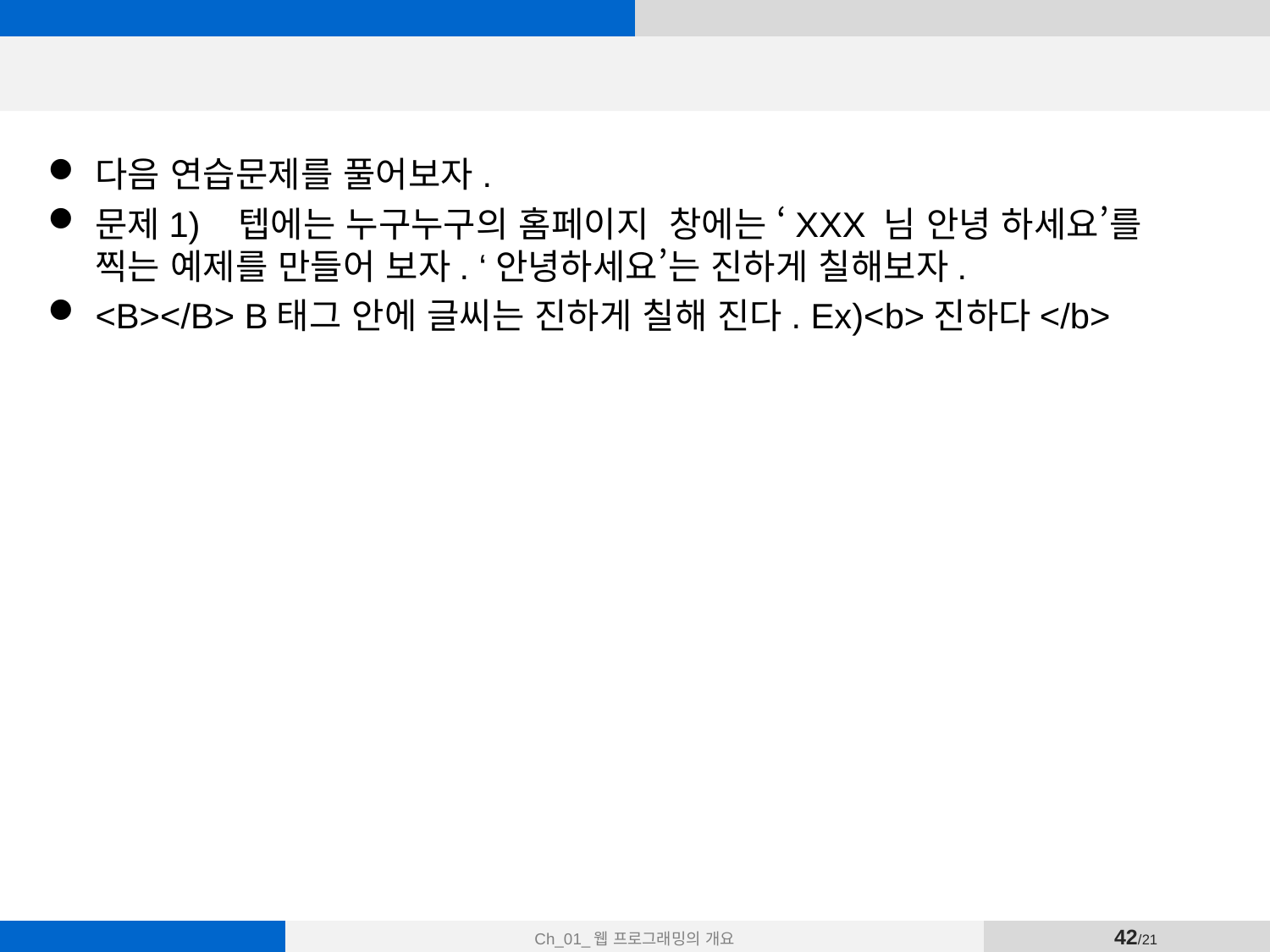

#
다음 연습문제를 풀어보자.
문제1)   텝에는 누구누구의 홈페이지  창에는 ‘XXX 님 안녕 하세요’를 찍는 예제를 만들어 보자. ‘안녕하세요’는 진하게 칠해보자.
<B></B> B태그 안에 글씨는 진하게 칠해 진다. Ex)<b>진하다</b>